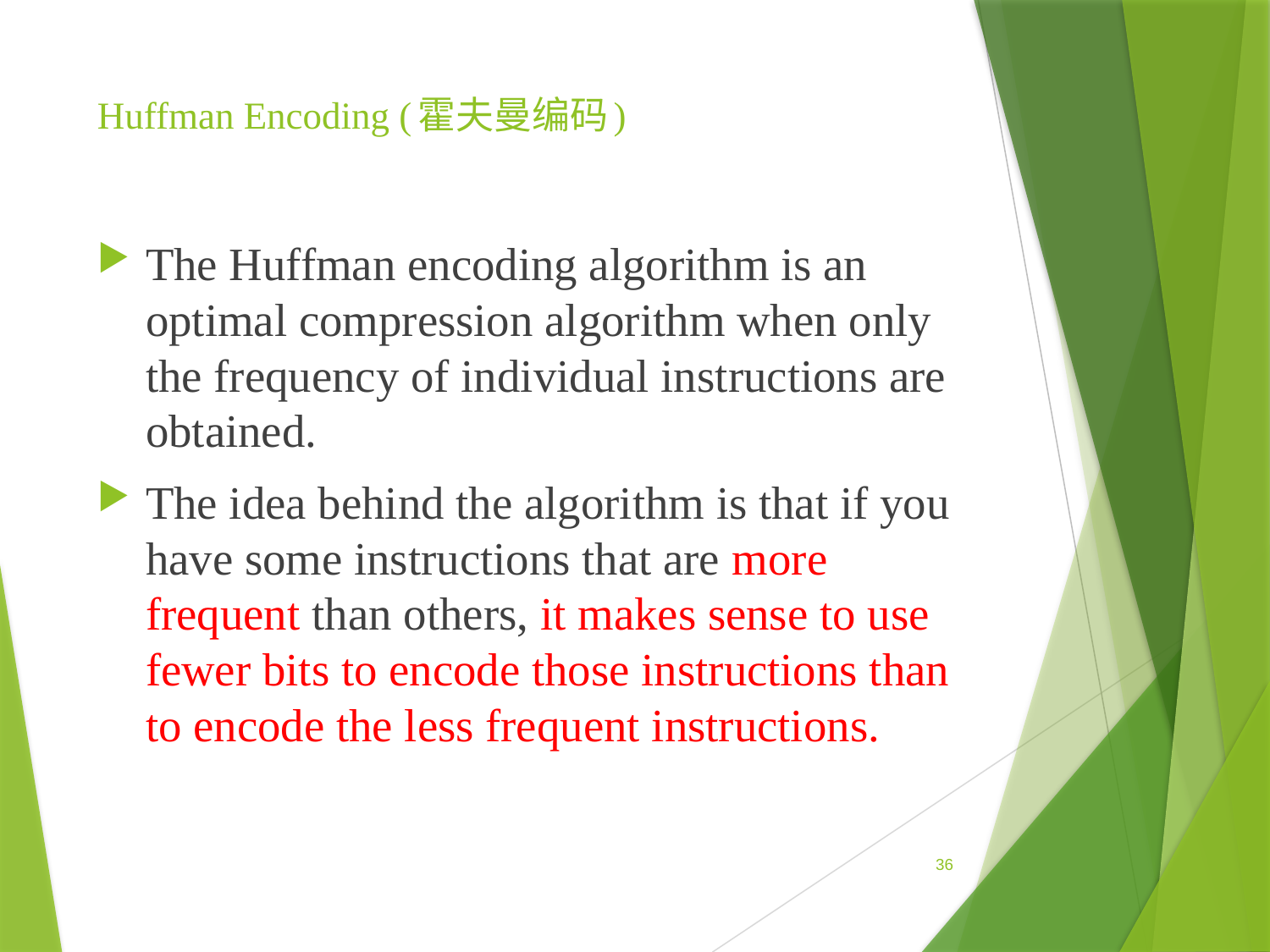

# Huffman Encoding (霍夫曼编码)
The Huffman encoding algorithm is an optimal compression algorithm when only the frequency of individual instructions are obtained.
The idea behind the algorithm is that if you have some instructions that are more frequent than others, it makes sense to use fewer bits to encode those instructions than to encode the less frequent instructions.

36